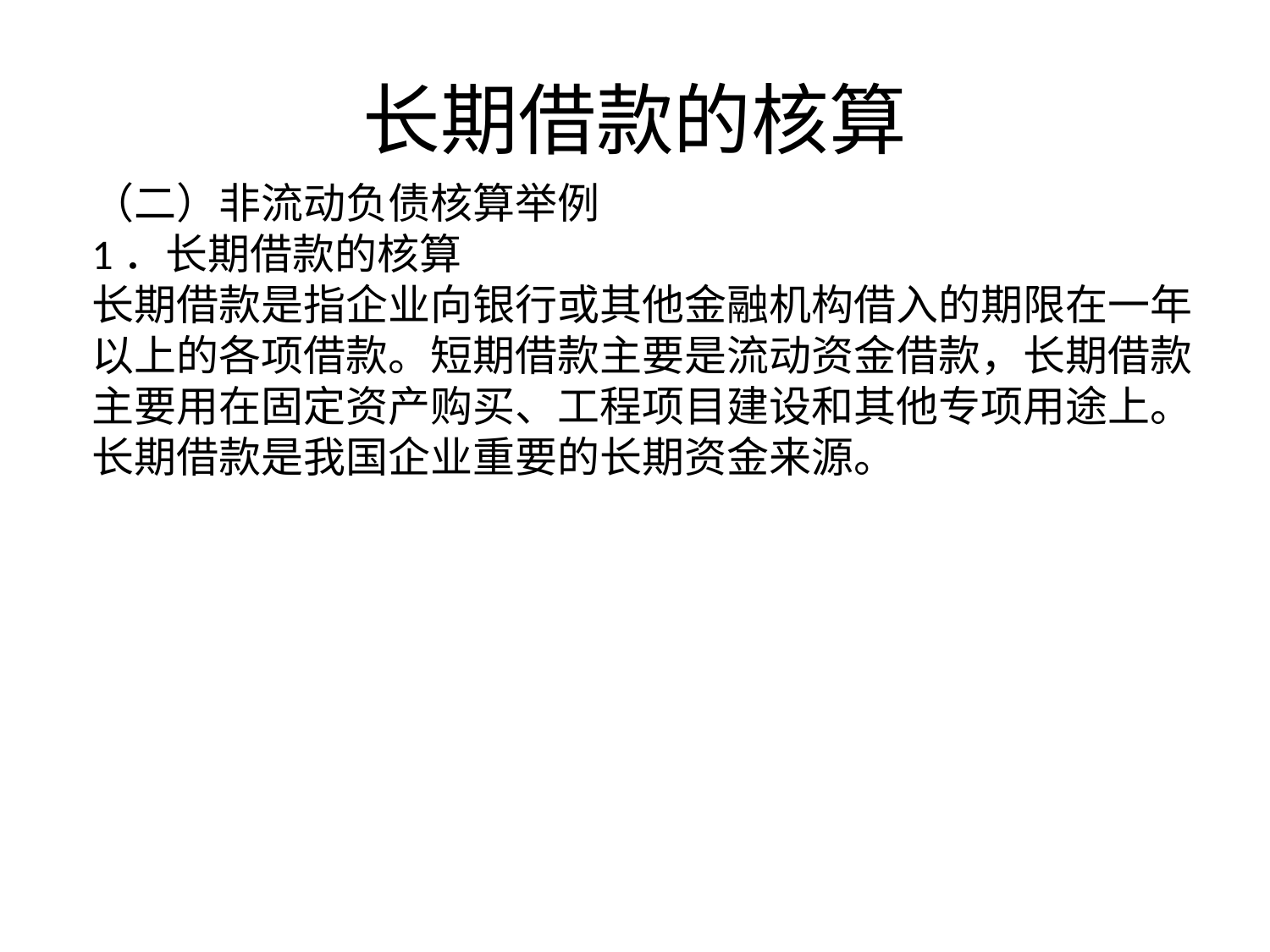

# 长期借款的核算
（二）非流动负债核算举例
1．长期借款的核算
长期借款是指企业向银行或其他金融机构借入的期限在一年以上的各项借款。短期借款主要是流动资金借款，长期借款主要用在固定资产购买、工程项目建设和其他专项用途上。长期借款是我国企业重要的长期资金来源。